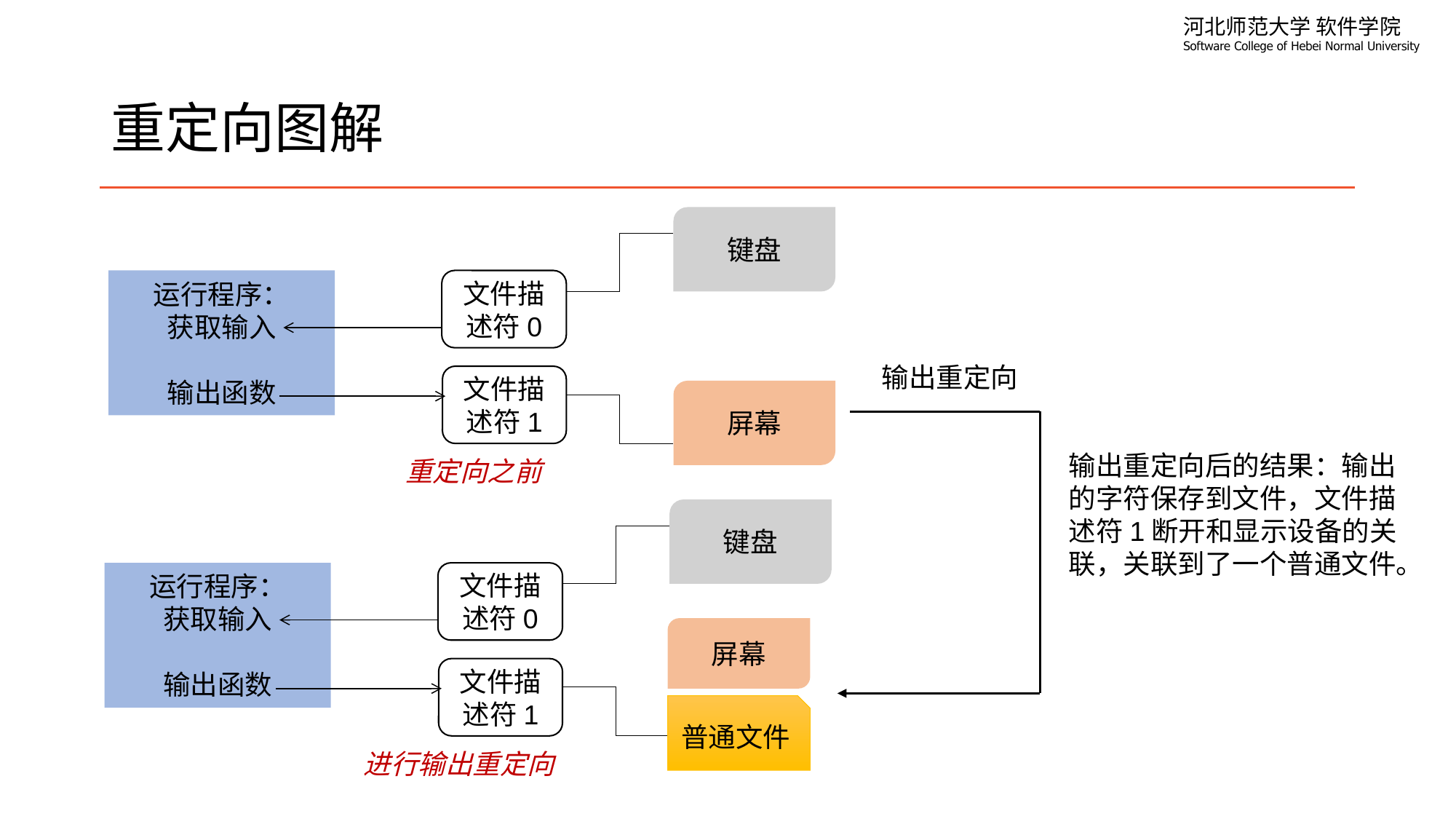

# 重定向图解
键盘
运行程序：
获取输入

输出函数
文件描述符0
文件描述符1
屏幕
输出重定向
输出重定向后的结果：输出的字符保存到文件，文件描述符1断开和显示设备的关联，关联到了一个普通文件。
重定向之前
键盘
运行程序：
获取输入

输出函数
文件描述符0
屏幕
文件描述符1
普通文件
进行输出重定向